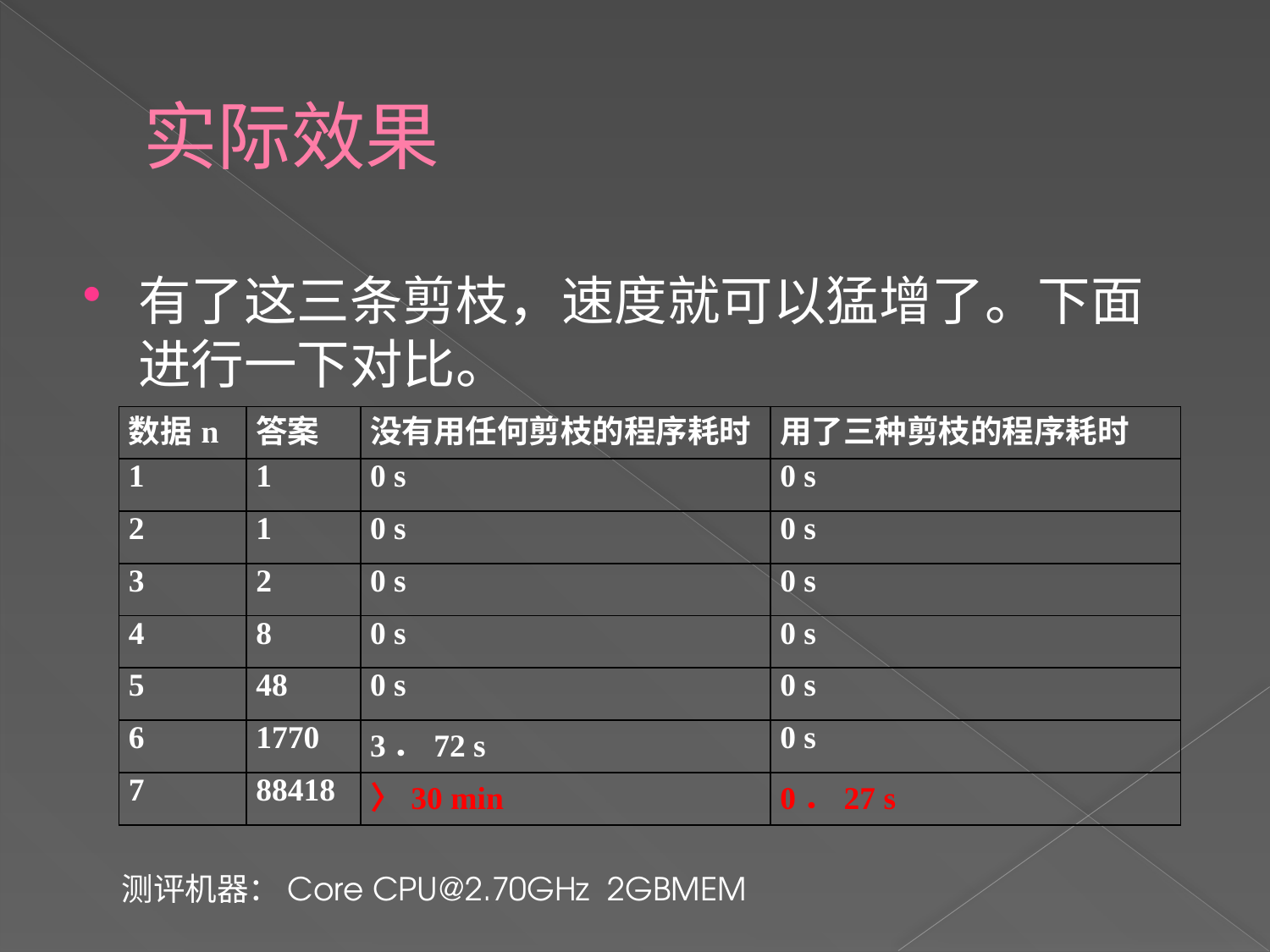

# 实际效果
有了这三条剪枝，速度就可以猛增了。下面进行一下对比。

| 数据n | 答案 | 没有用任何剪枝的程序耗时 | 用了三种剪枝的程序耗时 |
| --- | --- | --- | --- |
| 1 | 1 | 0 s | 0 s |
| 2 | 1 | 0 s | 0 s |
| 3 | 2 | 0 s | 0 s |
| 4 | 8 | 0 s | 0 s |
| 5 | 48 | 0 s | 0 s |
| 6 | 1770 | 3．72 s | 0 s |
| 7 | 88418 | 〉30 min | 0．27 s |
测评机器：Core CPU@2.70GHz  2GBMEM